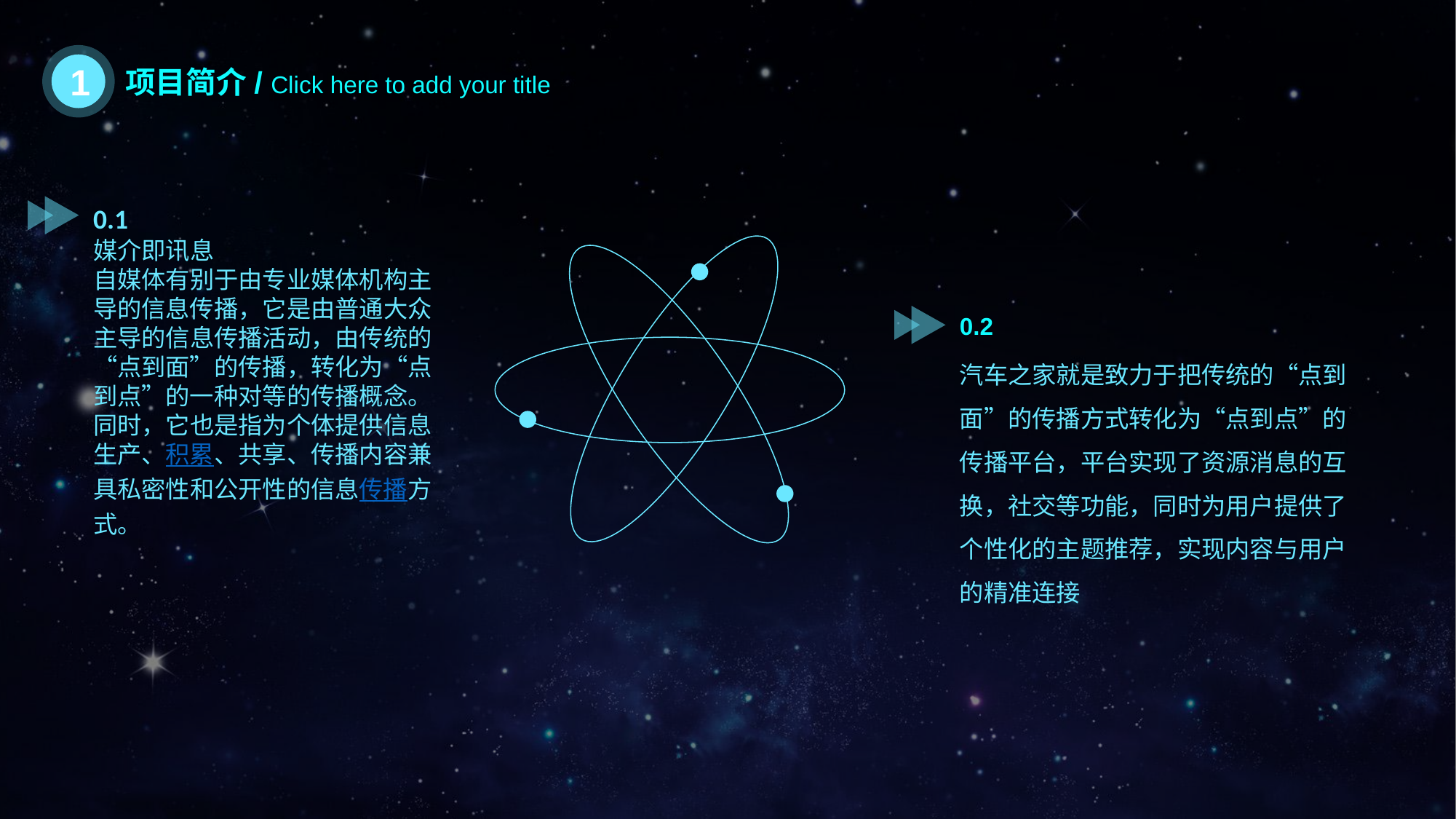

1
项目简介/ Click here to add your title

0.1
媒介即讯息
自媒体有别于由专业媒体机构主导的信息传播，它是由普通大众主导的信息传播活动，由传统的“点到面”的传播，转化为“点到点”的一种对等的传播概念。同时，它也是指为个体提供信息生产、积累、共享、传播内容兼具私密性和公开性的信息传播方式。

0.2
汽车之家就是致力于把传统的“点到面”的传播方式转化为“点到点”的传播平台，平台实现了资源消息的互换，社交等功能，同时为用户提供了个性化的主题推荐，实现内容与用户的精准连接